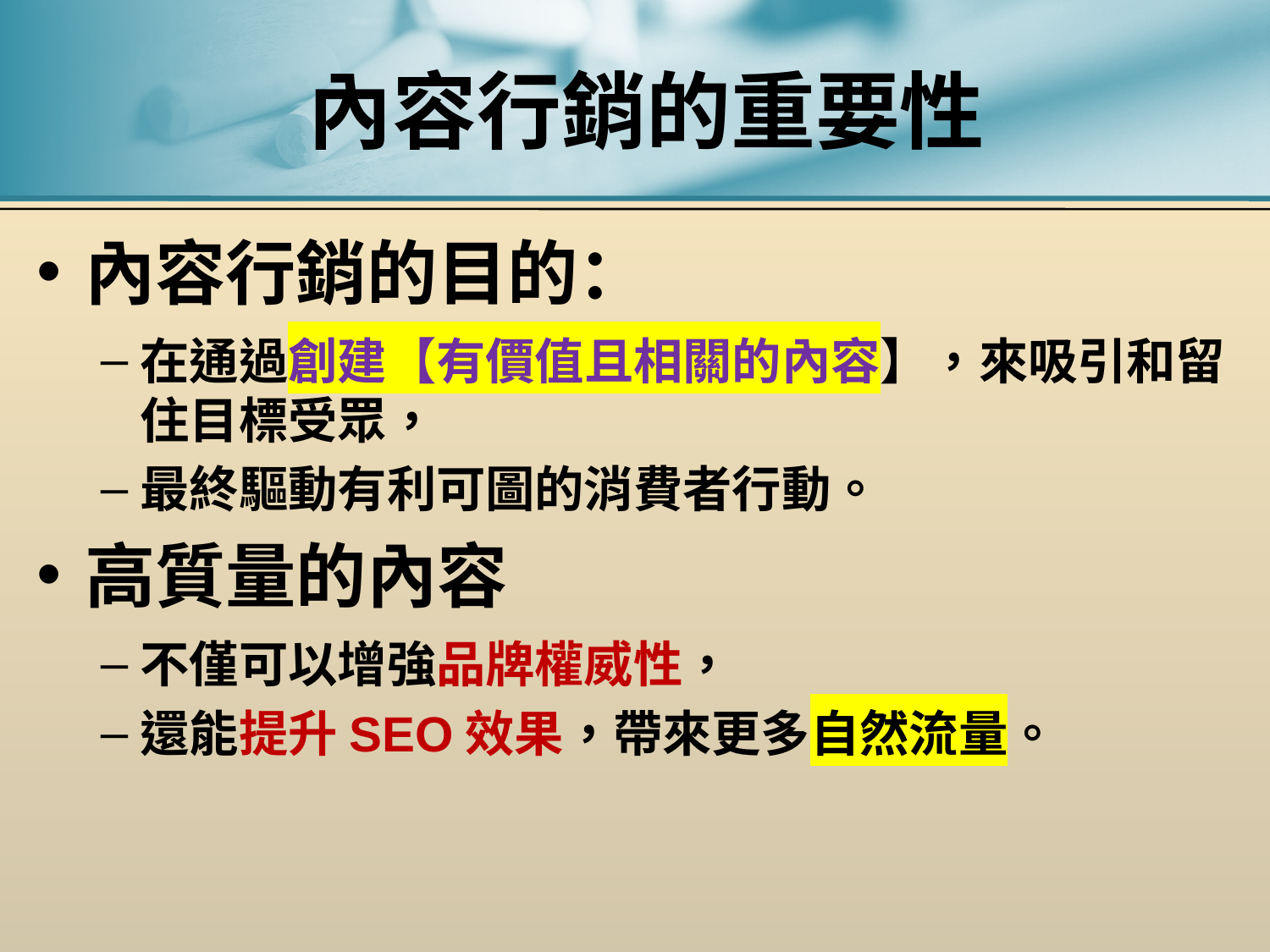

# 內容行銷的重要性
內容行銷的目的：
在通過創建【有價值且相關的內容】，來吸引和留住目標受眾，
最終驅動有利可圖的消費者行動。
高質量的內容
不僅可以增強品牌權威性，
還能提升SEO效果，帶來更多自然流量。